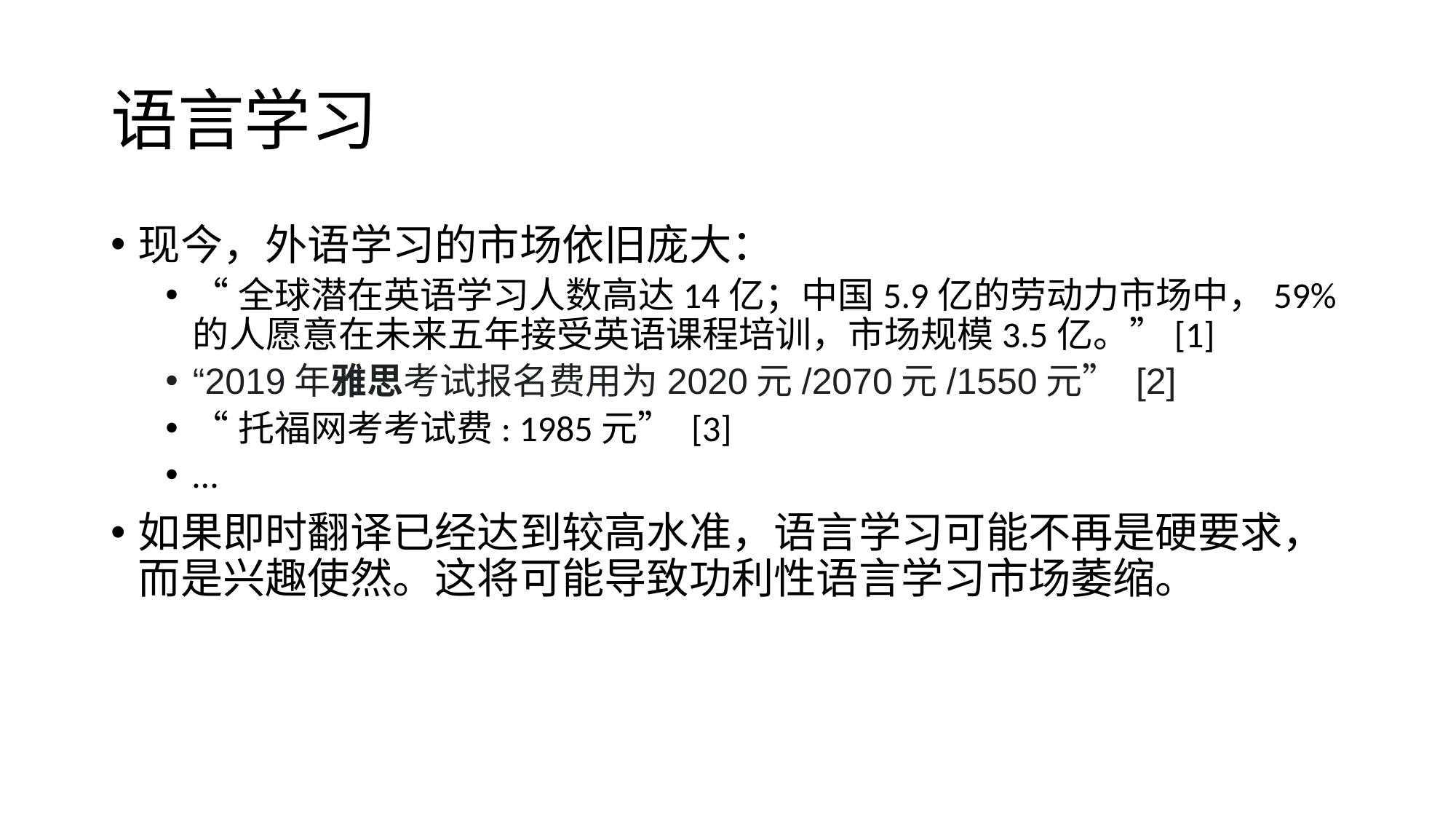

# 语言学习
现今，外语学习的市场依旧庞大：
“全球潜在英语学习人数高达14亿；中国5.9亿的劳动力市场中，59%的人愿意在未来五年接受英语课程培训，市场规模3.5亿。”[1]
“2019年雅思考试报名费用为2020元/2070元/1550元” [2]
“托福网考考试费: 1985元” [3]
…
如果即时翻译已经达到较高水准，语言学习可能不再是硬要求，而是兴趣使然。这将可能导致功利性语言学习市场萎缩。